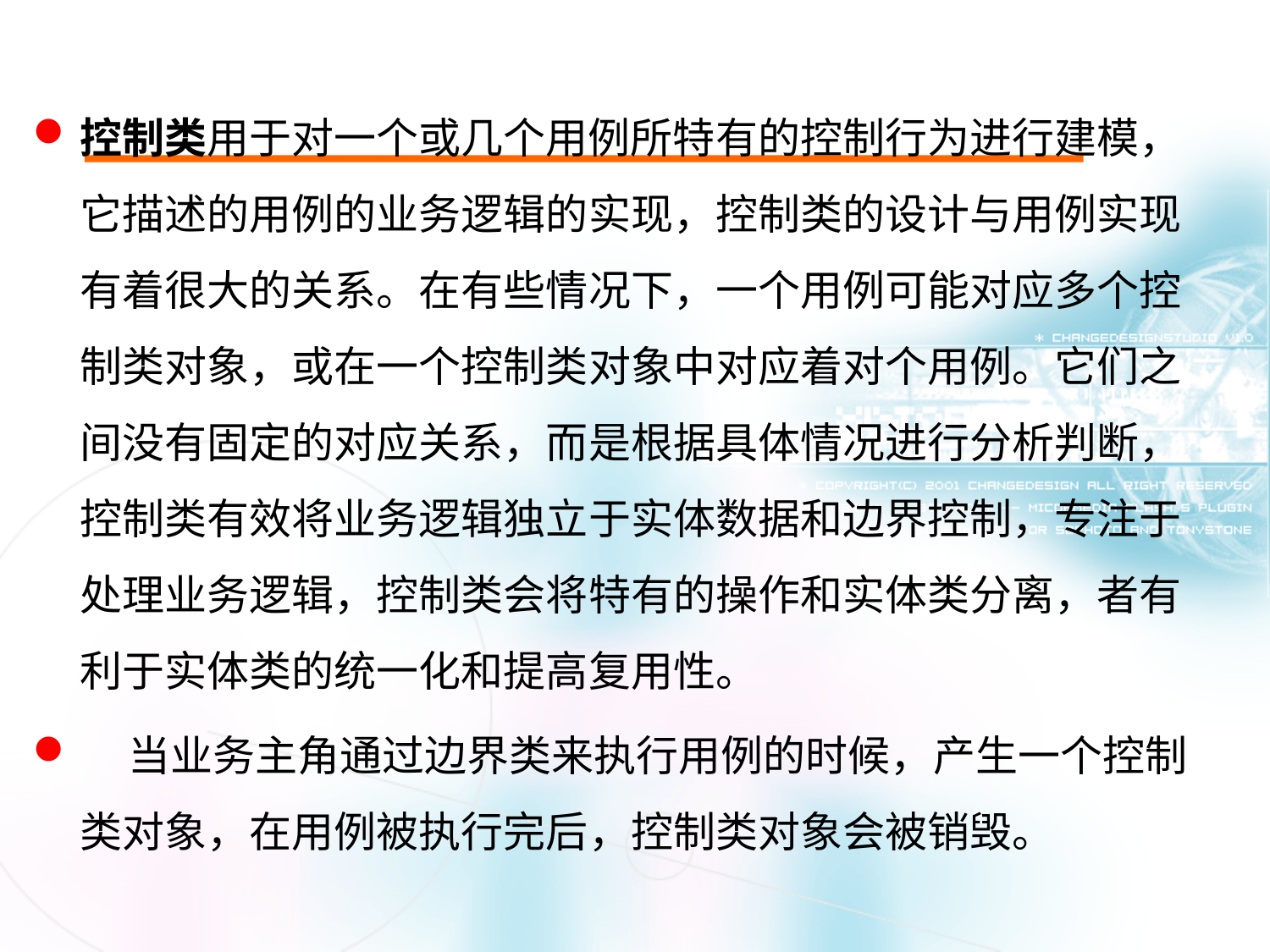

# 控制类用于对一个或几个用例所特有的控制行为进行建模，它描述的用例的业务逻辑的实现，控制类的设计与用例实现有着很大的关系。在有些情况下，一个用例可能对应多个控制类对象，或在一个控制类对象中对应着对个用例。它们之间没有固定的对应关系，而是根据具体情况进行分析判断，控制类有效将业务逻辑独立于实体数据和边界控制，专注于处理业务逻辑，控制类会将特有的操作和实体类分离，者有利于实体类的统一化和提高复用性。
    当业务主角通过边界类来执行用例的时候，产生一个控制类对象，在用例被执行完后，控制类对象会被销毁。